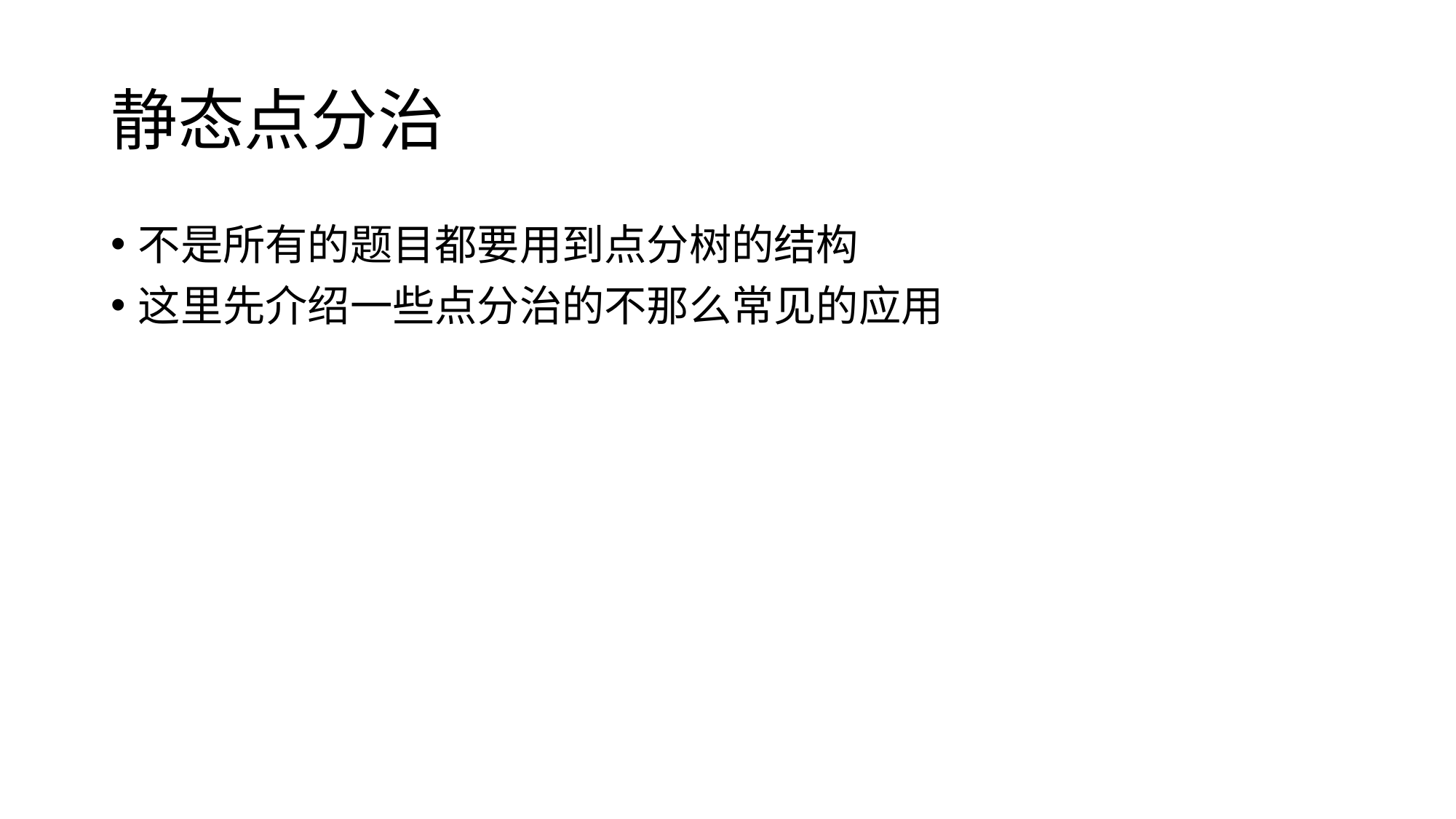

# 静态点分治
不是所有的题目都要用到点分树的结构
这里先介绍一些点分治的不那么常见的应用